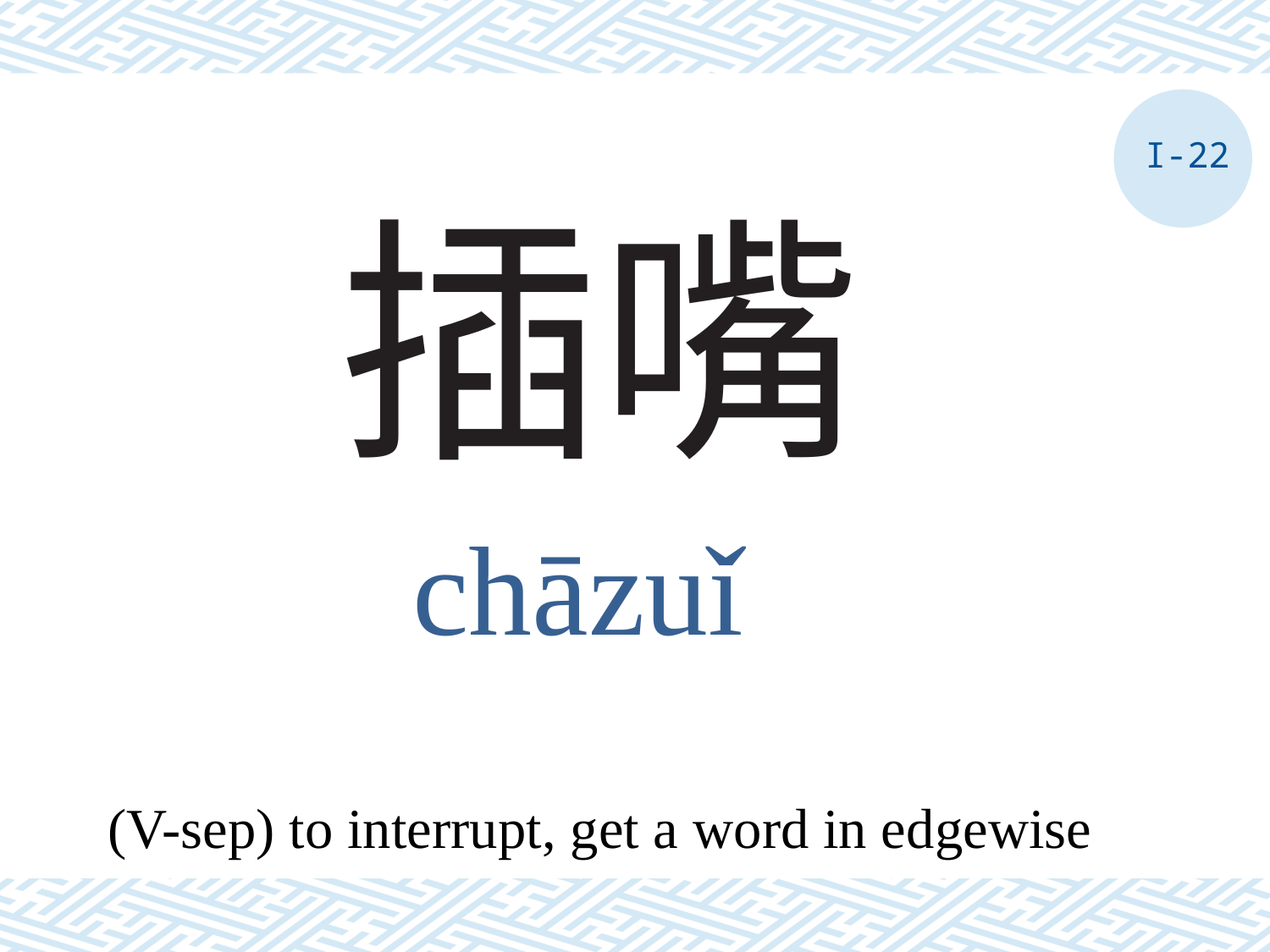

I-22

# 插嘴
chāzuǐ
(V-sep) to interrupt, get a word in edgewise